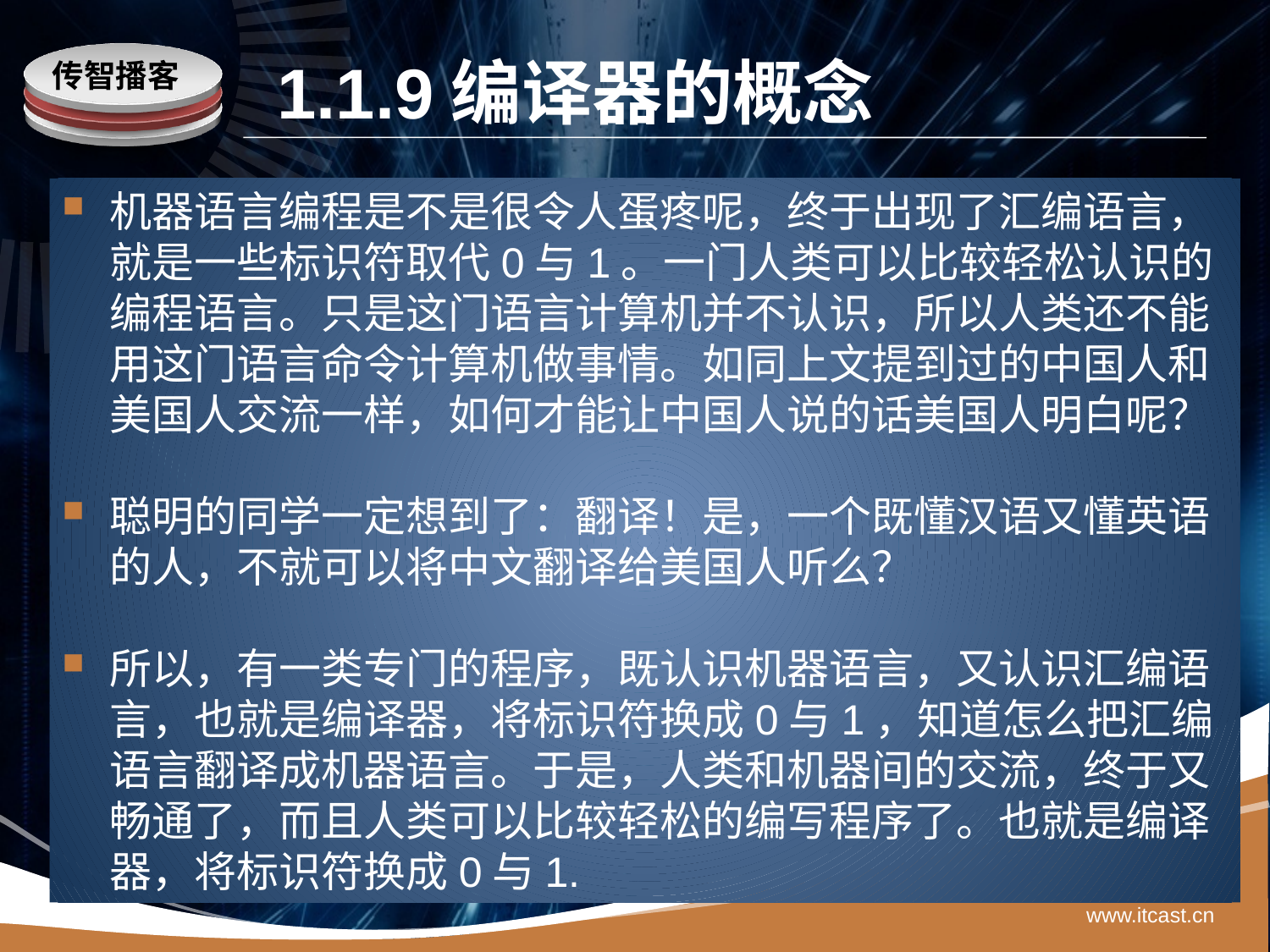

# 1.1.9编译器的概念
传智播客
机器语言编程是不是很令人蛋疼呢，终于出现了汇编语言，就是一些标识符取代0与1。一门人类可以比较轻松认识的编程语言。只是这门语言计算机并不认识，所以人类还不能用这门语言命令计算机做事情。如同上文提到过的中国人和美国人交流一样，如何才能让中国人说的话美国人明白呢？

聪明的同学一定想到了：翻译！是，一个既懂汉语又懂英语的人，不就可以将中文翻译给美国人听么？

所以，有一类专门的程序，既认识机器语言，又认识汇编语言，也就是编译器，将标识符换成0与1，知道怎么把汇编语言翻译成机器语言。于是，人类和机器间的交流，终于又畅通了，而且人类可以比较轻松的编写程序了。也就是编译器，将标识符换成0与1.

www.itcast.cn